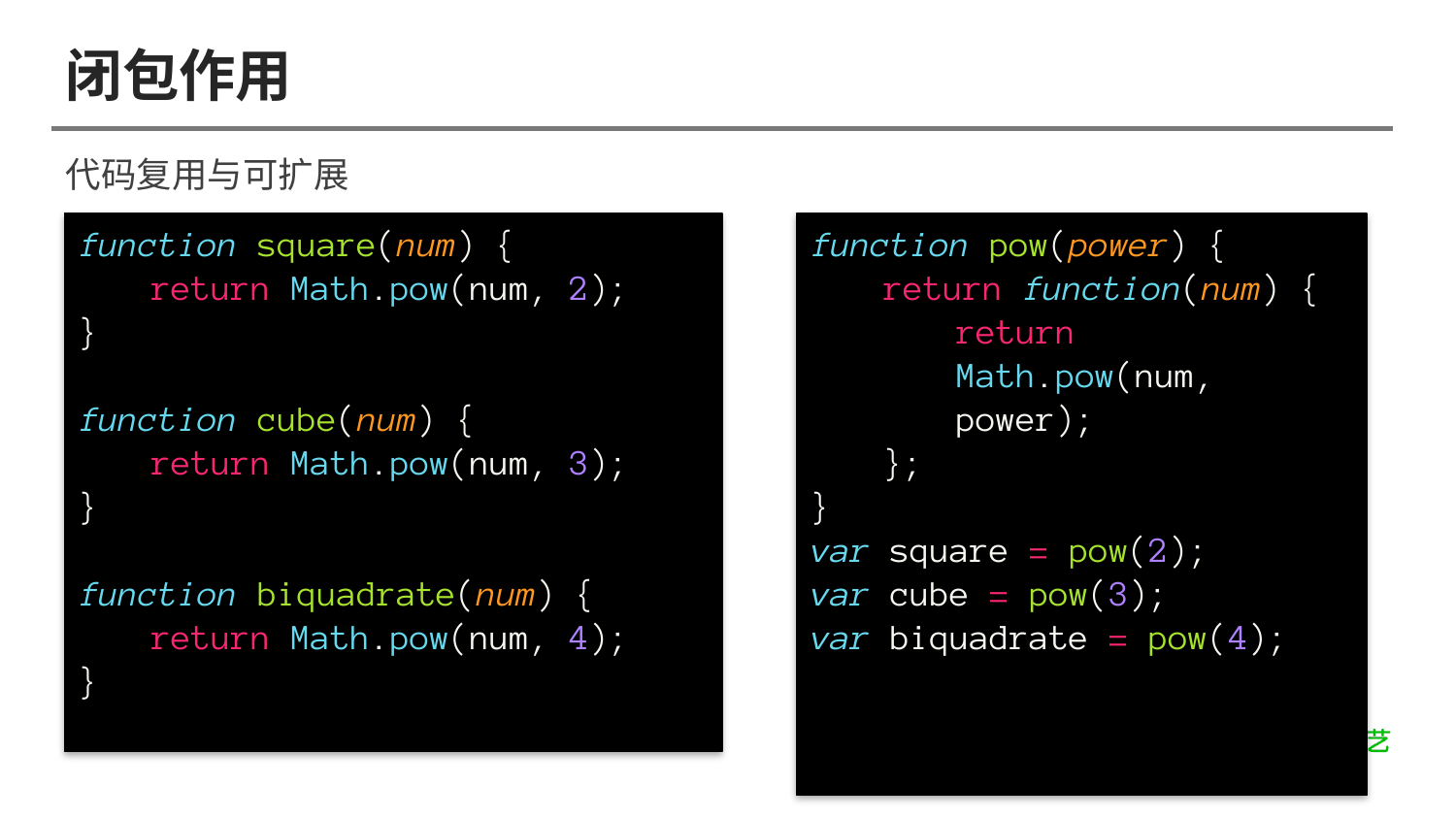

# 闭包作用
代码复用与可扩展
function square(num) {
return Math.pow(num, 2);
}
function cube(num) {
return Math.pow(num, 3);
}
function biquadrate(num) {
return Math.pow(num, 4);
}
function pow(power) {
return function(num) {
return Math.pow(num, power);
};
}
var square = pow(2);
var cube = pow(3);
var biquadrate = pow(4);